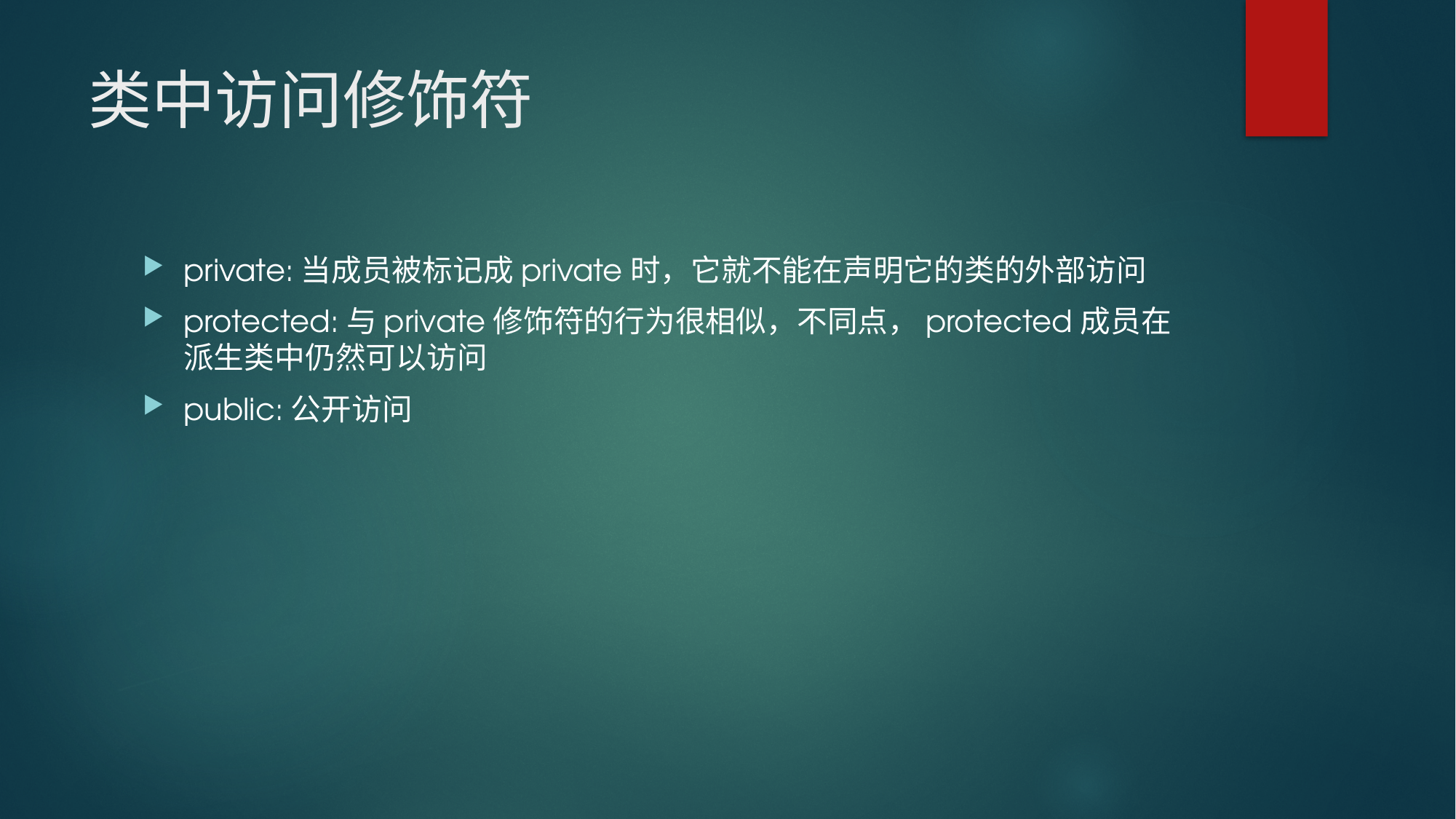

# 类中访问修饰符
private:当成员被标记成private时，它就不能在声明它的类的外部访问
protected:与private修饰符的行为很相似，不同点，protected成员在派生类中仍然可以访问
public:公开访问